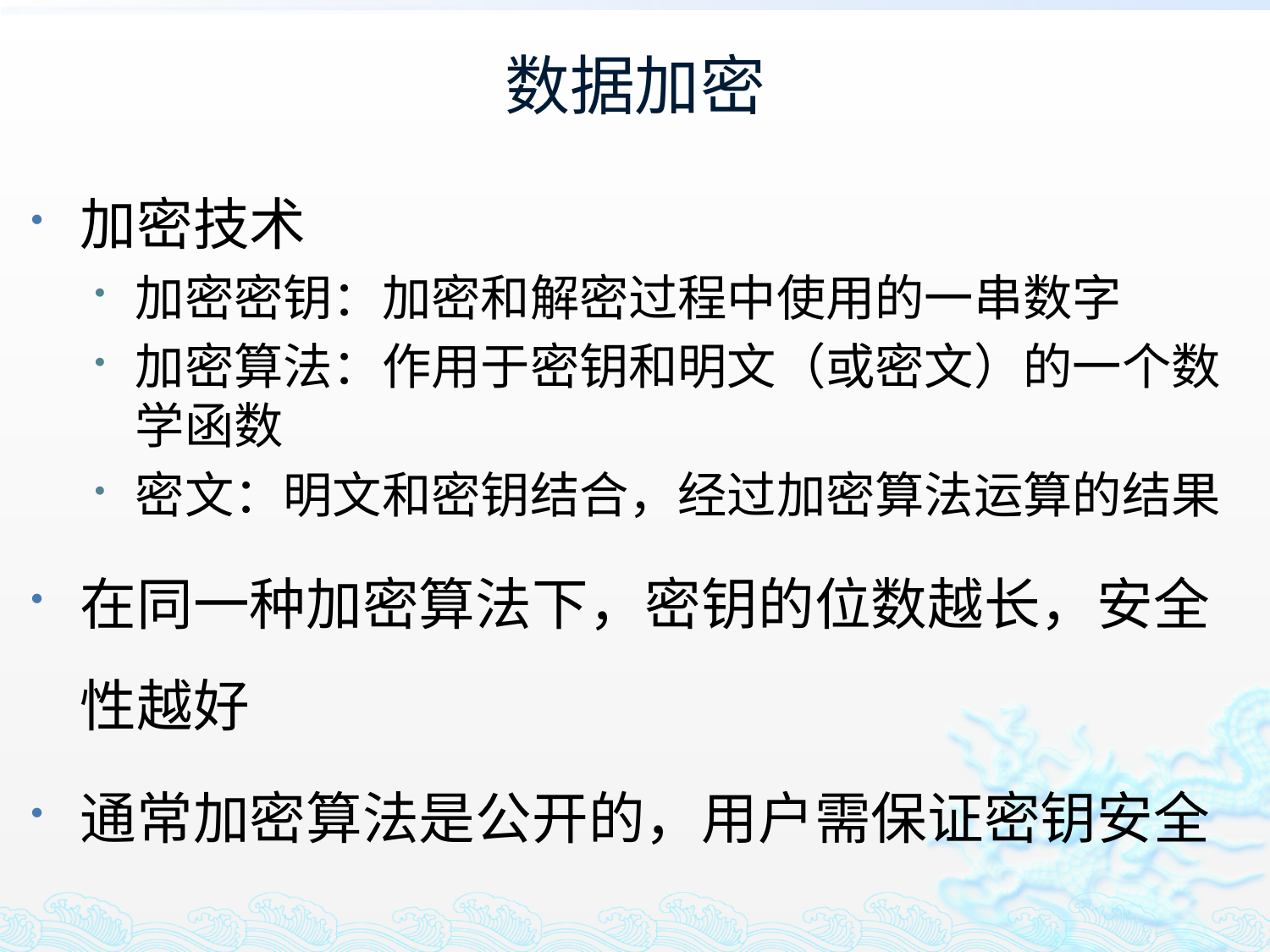

# 数据加密
加密技术
加密密钥：加密和解密过程中使用的一串数字
加密算法：作用于密钥和明文（或密文）的一个数学函数
密文：明文和密钥结合，经过加密算法运算的结果
在同一种加密算法下，密钥的位数越长，安全性越好
通常加密算法是公开的，用户需保证密钥安全